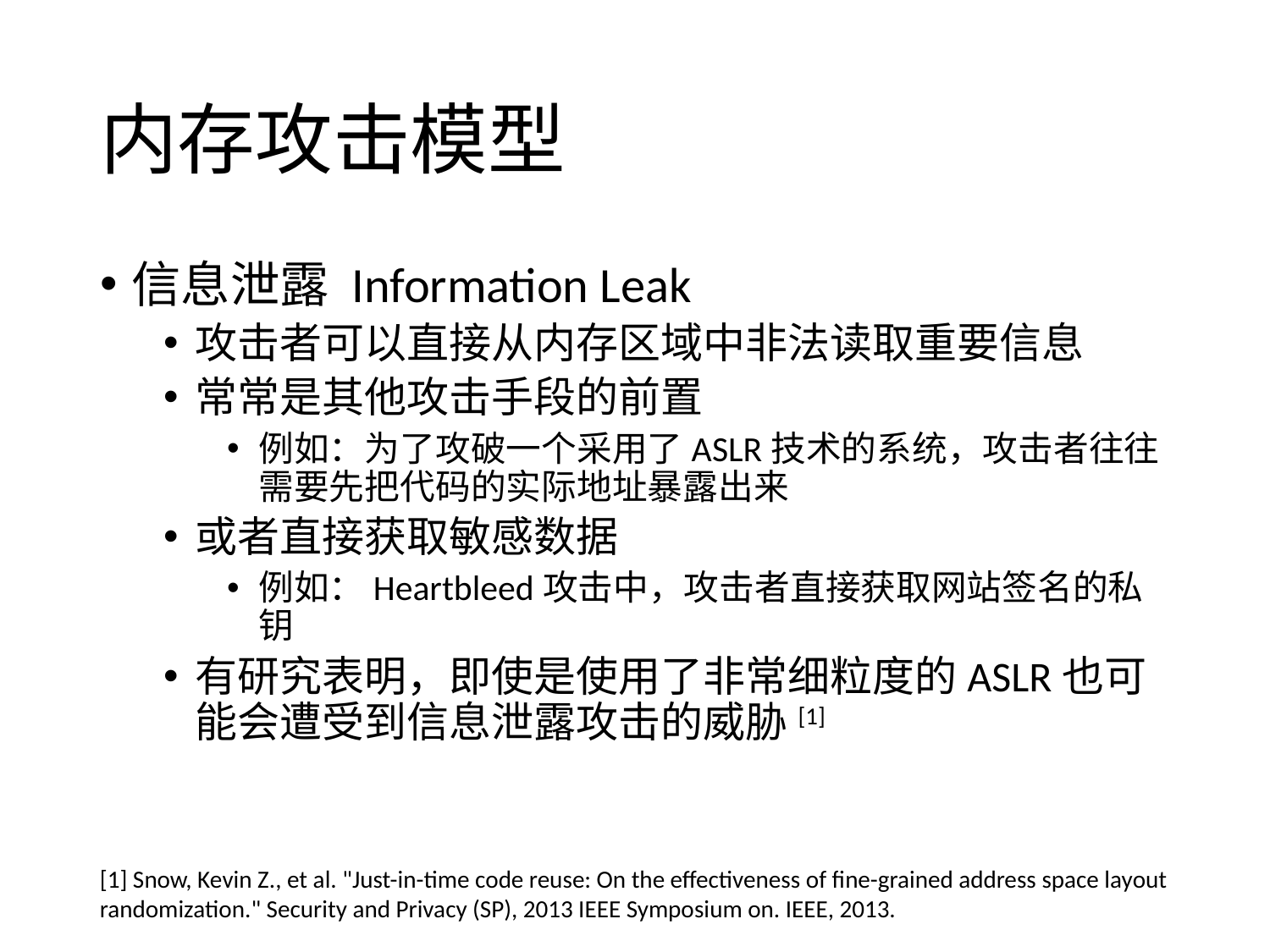

# 内存攻击模型
信息泄露 Information Leak
攻击者可以直接从内存区域中非法读取重要信息
常常是其他攻击手段的前置
例如：为了攻破一个采用了ASLR技术的系统，攻击者往往需要先把代码的实际地址暴露出来
或者直接获取敏感数据
例如：Heartbleed攻击中，攻击者直接获取网站签名的私钥
有研究表明，即使是使用了非常细粒度的ASLR也可能会遭受到信息泄露攻击的威胁[1]
[1] Snow, Kevin Z., et al. "Just-in-time code reuse: On the effectiveness of fine-grained address space layout randomization." Security and Privacy (SP), 2013 IEEE Symposium on. IEEE, 2013.